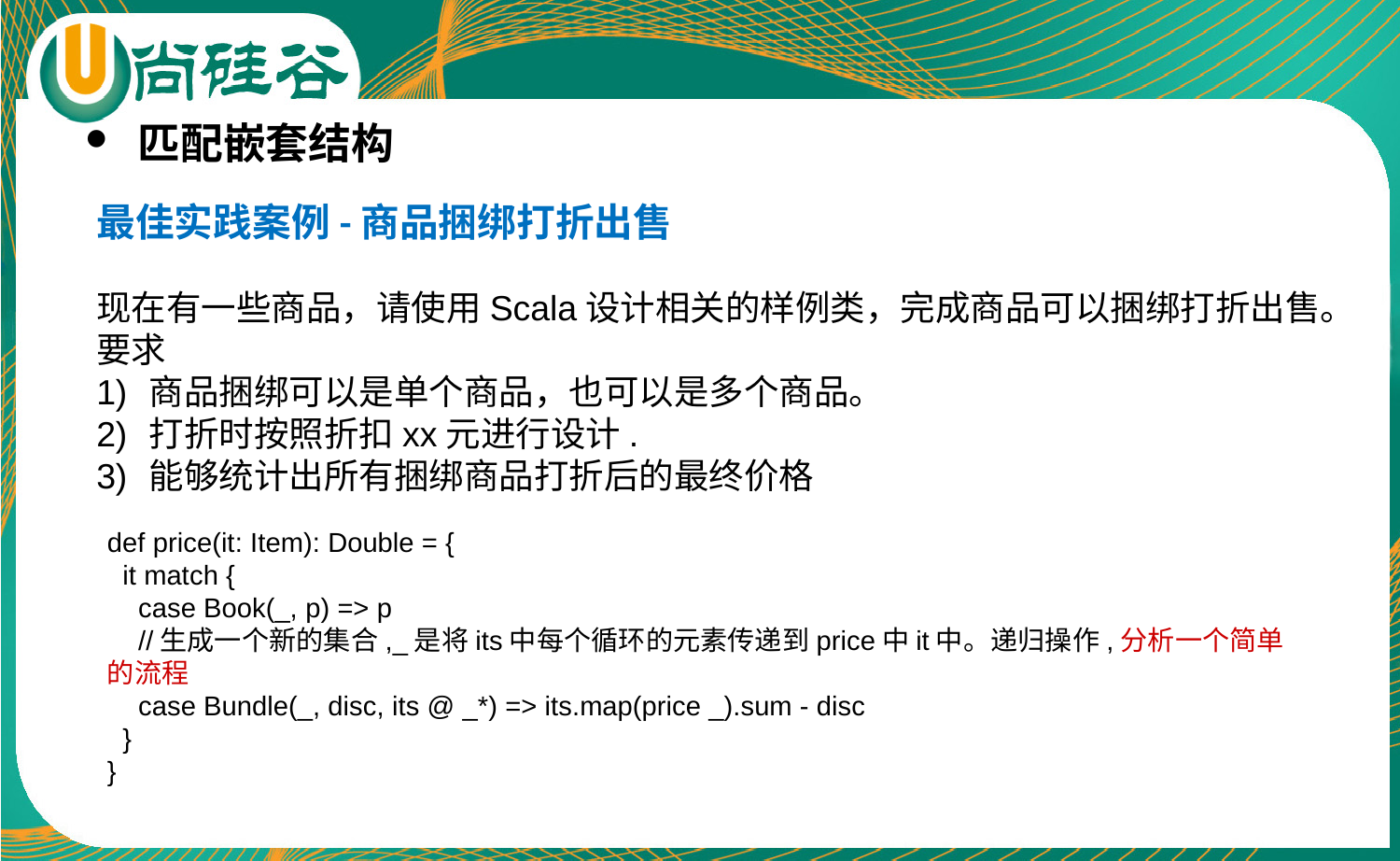

匹配嵌套结构

最佳实践案例-商品捆绑打折出售

现在有一些商品，请使用Scala设计相关的样例类，完成商品可以捆绑打折出售。要求
商品捆绑可以是单个商品，也可以是多个商品。
打折时按照折扣xx元进行设计.
能够统计出所有捆绑商品打折后的最终价格

def price(it: Item): Double = {
  it match {
    case Book(_, p) => p
    //生成一个新的集合,_是将its中每个循环的元素传递到price中it中。递归操作,分析一个简单的流程
    case Bundle(_, disc, its @ _*) => its.map(price _).sum - disc
  }
}